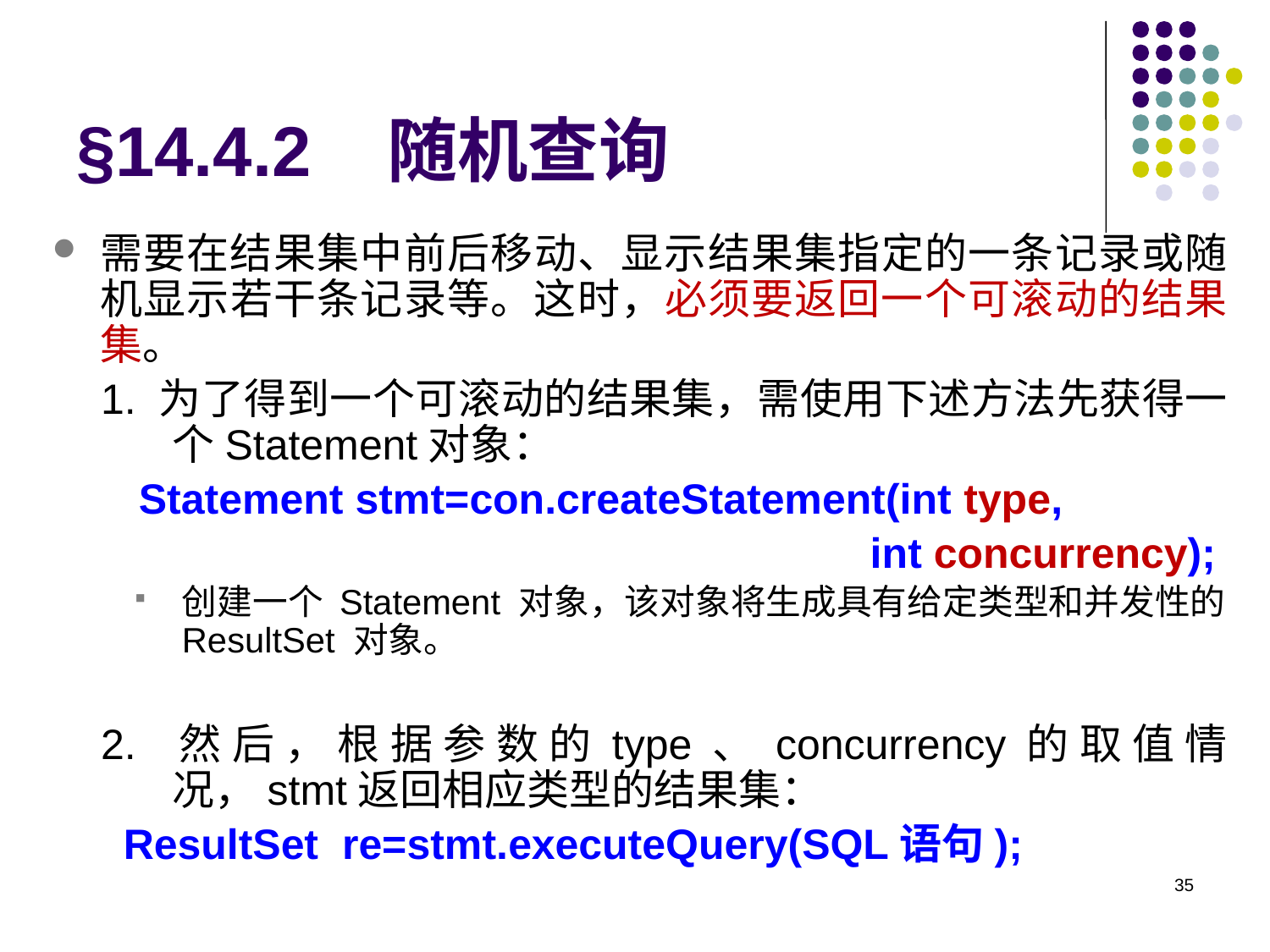

# §14.4.2   随机查询
需要在结果集中前后移动、显示结果集指定的一条记录或随机显示若干条记录等。这时，必须要返回一个可滚动的结果集。
1. 为了得到一个可滚动的结果集，需使用下述方法先获得一个Statement对象：
        Statement stmt=con.createStatement(int type,
                                                                    int concurrency);
创建一个 Statement 对象，该对象将生成具有给定类型和并发性的 ResultSet 对象。

2. 然后，根据参数的type、concurrency的取值情况，stmt返回相应类型的结果集：
      ResultSet  re=stmt.executeQuery(SQL语句);

35